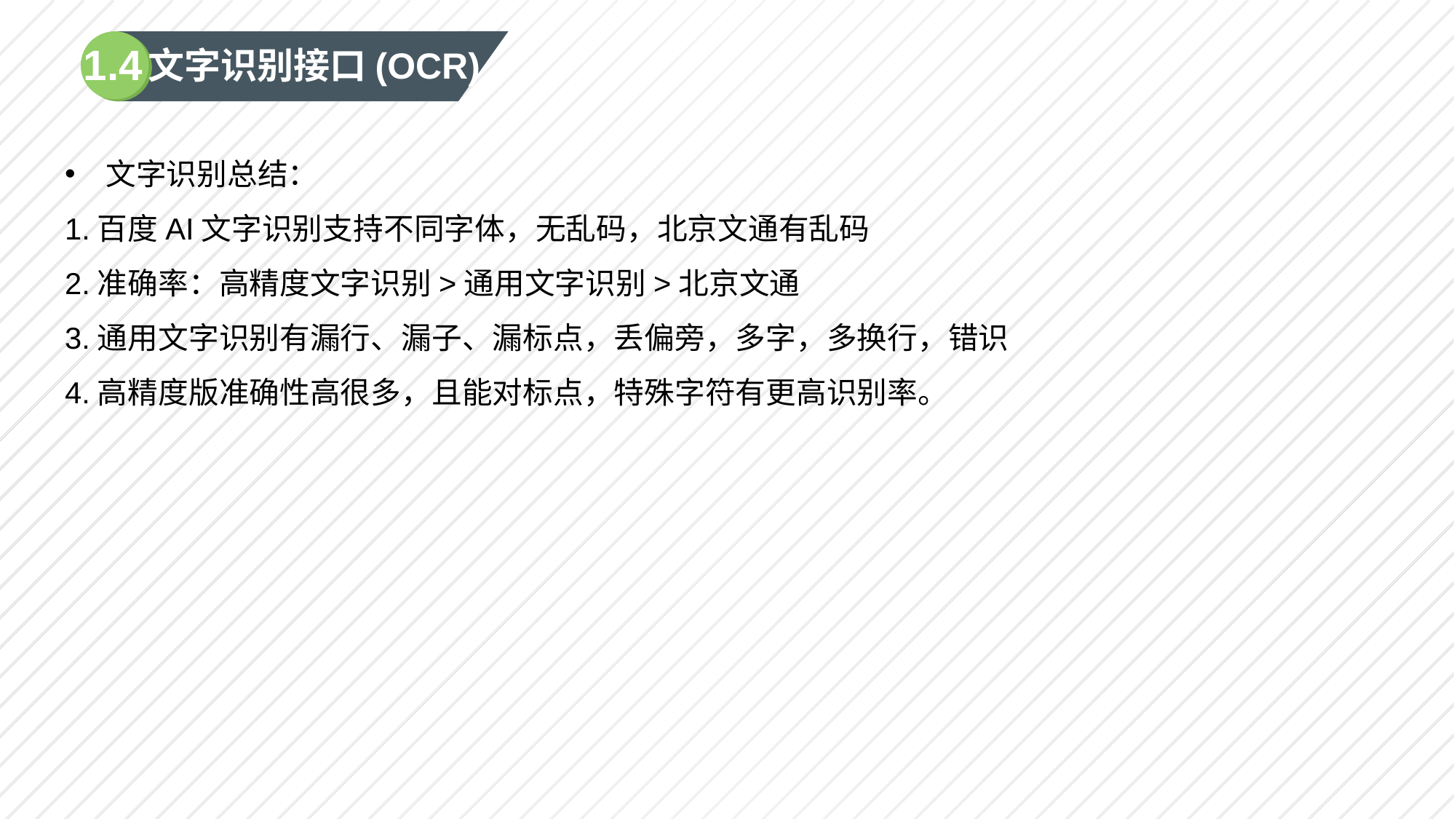

1.4
文字识别接口(OCR)
文字识别总结：
1.百度AI文字识别支持不同字体，无乱码，北京文通有乱码
2.准确率：高精度文字识别>通用文字识别>北京文通
3.通用文字识别有漏行、漏子、漏标点，丢偏旁，多字，多换行，错识
4.高精度版准确性高很多，且能对标点，特殊字符有更高识别率。